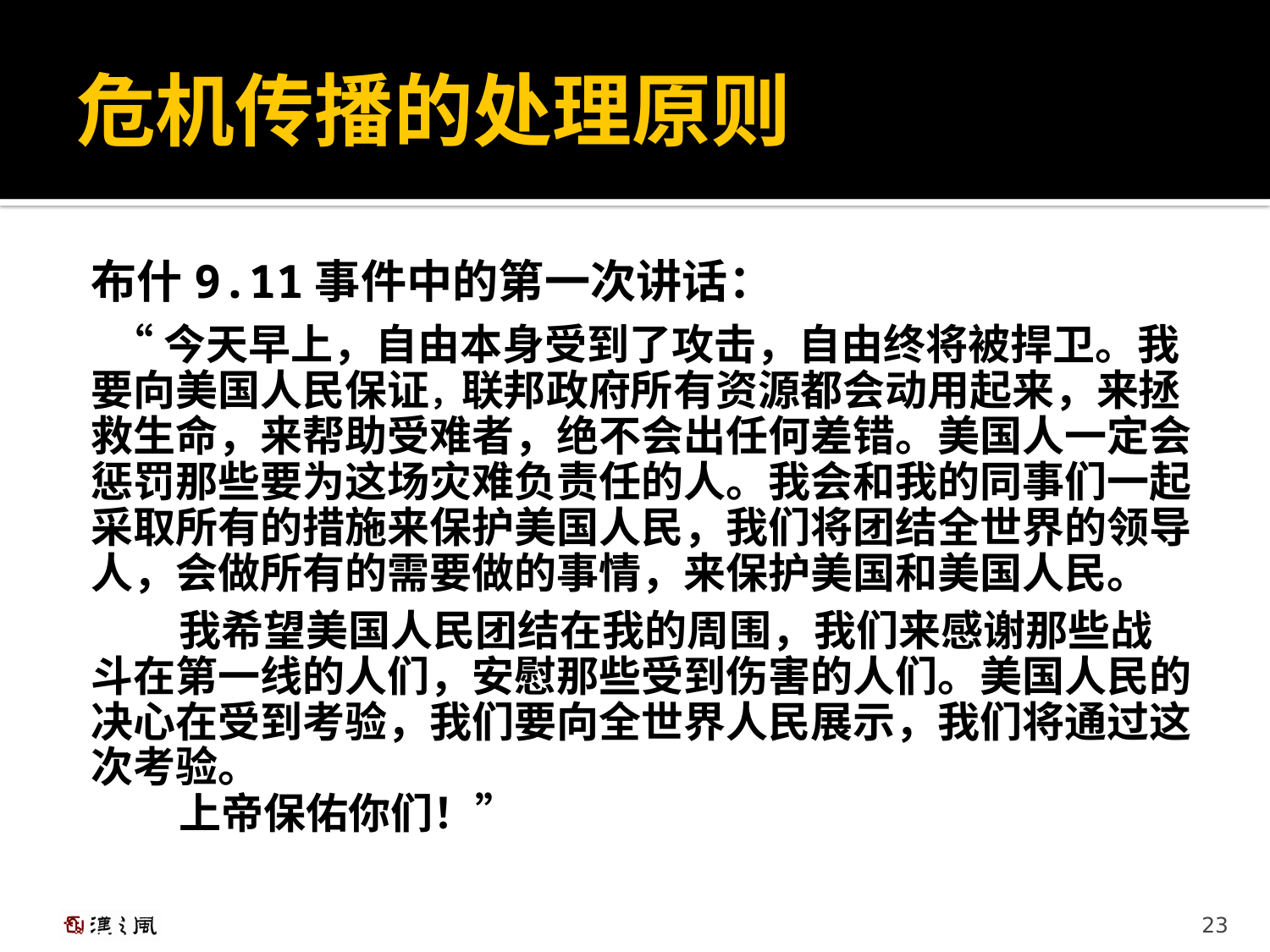

# 危机传播的处理原则
布什9.11事件中的第一次讲话：
  “今天早上，自由本身受到了攻击，自由终将被捍卫。我要向美国人民保证，联邦政府所有资源都会动用起来，来拯救生命，来帮助受难者，绝不会出任何差错。美国人一定会惩罚那些要为这场灾难负责任的人。我会和我的同事们一起采取所有的措施来保护美国人民，我们将团结全世界的领导人，会做所有的需要做的事情，来保护美国和美国人民。
   我希望美国人民团结在我的周围，我们来感谢那些战斗在第一线的人们，安慰那些受到伤害的人们。美国人民的决心在受到考验，我们要向全世界人民展示，我们将通过这次考验。
   上帝保佑你们！”
23